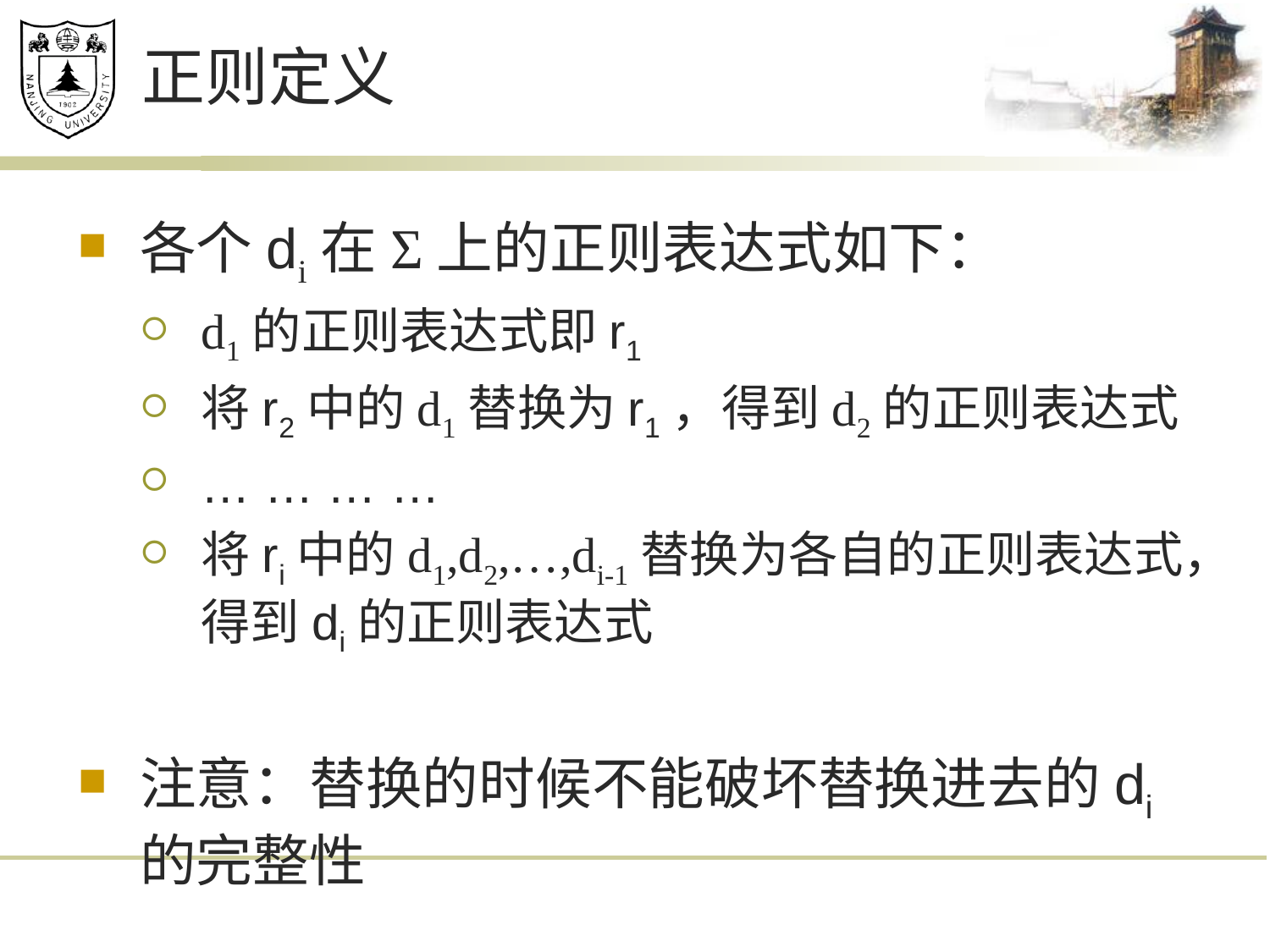

# 正则定义
各个di在Σ上的正则表达式如下：
d1的正则表达式即r1
将r2中的d1替换为r1，得到d2的正则表达式
… … … …
将ri中的d1,d2,…,di-1替换为各自的正则表达式，得到di的正则表达式

注意：替换的时候不能破坏替换进去的di的完整性